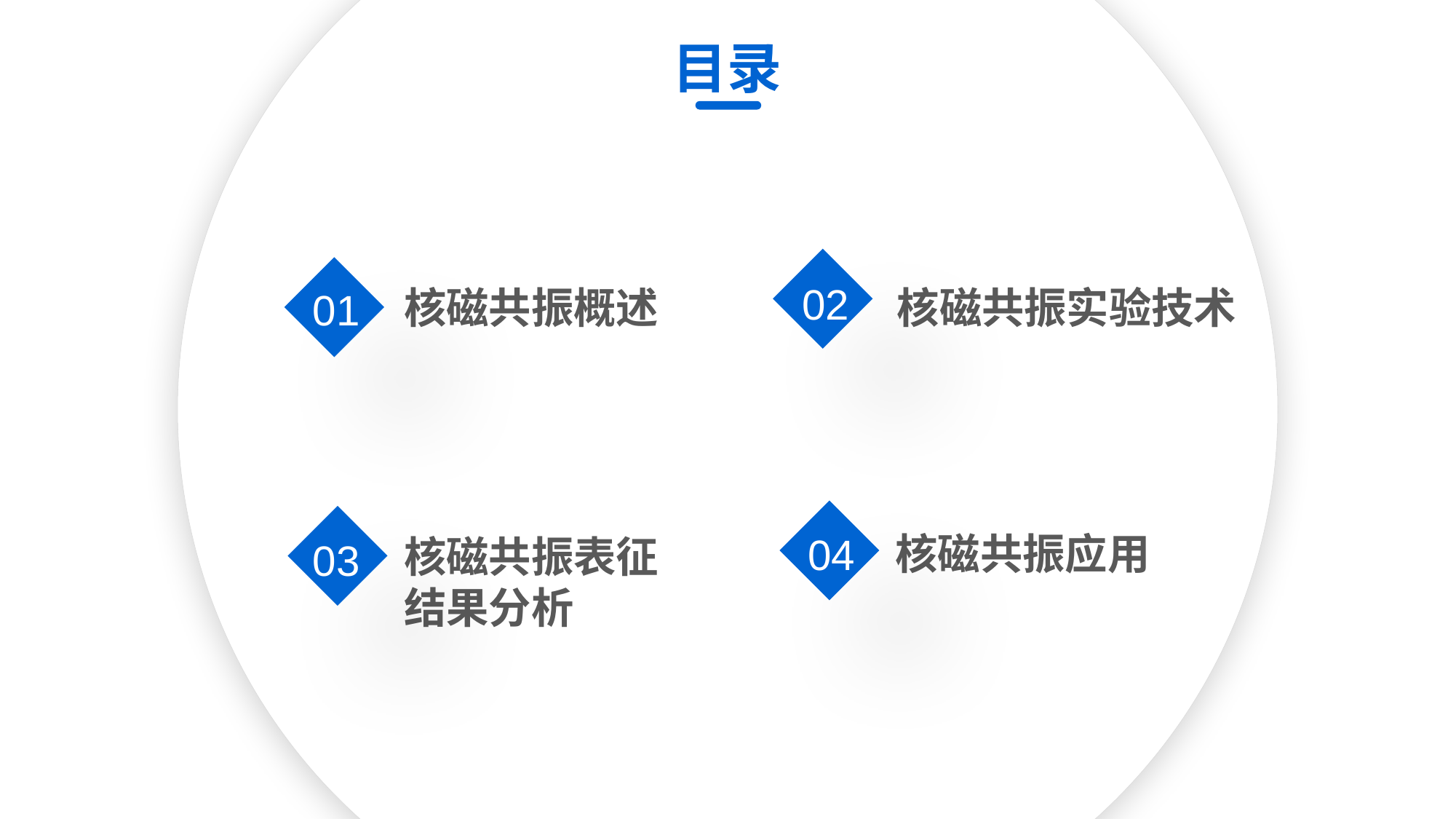

目录

02
核磁共振实验技术

01
核磁共振概述

04
核磁共振应用

03
核磁共振表征
结果分析